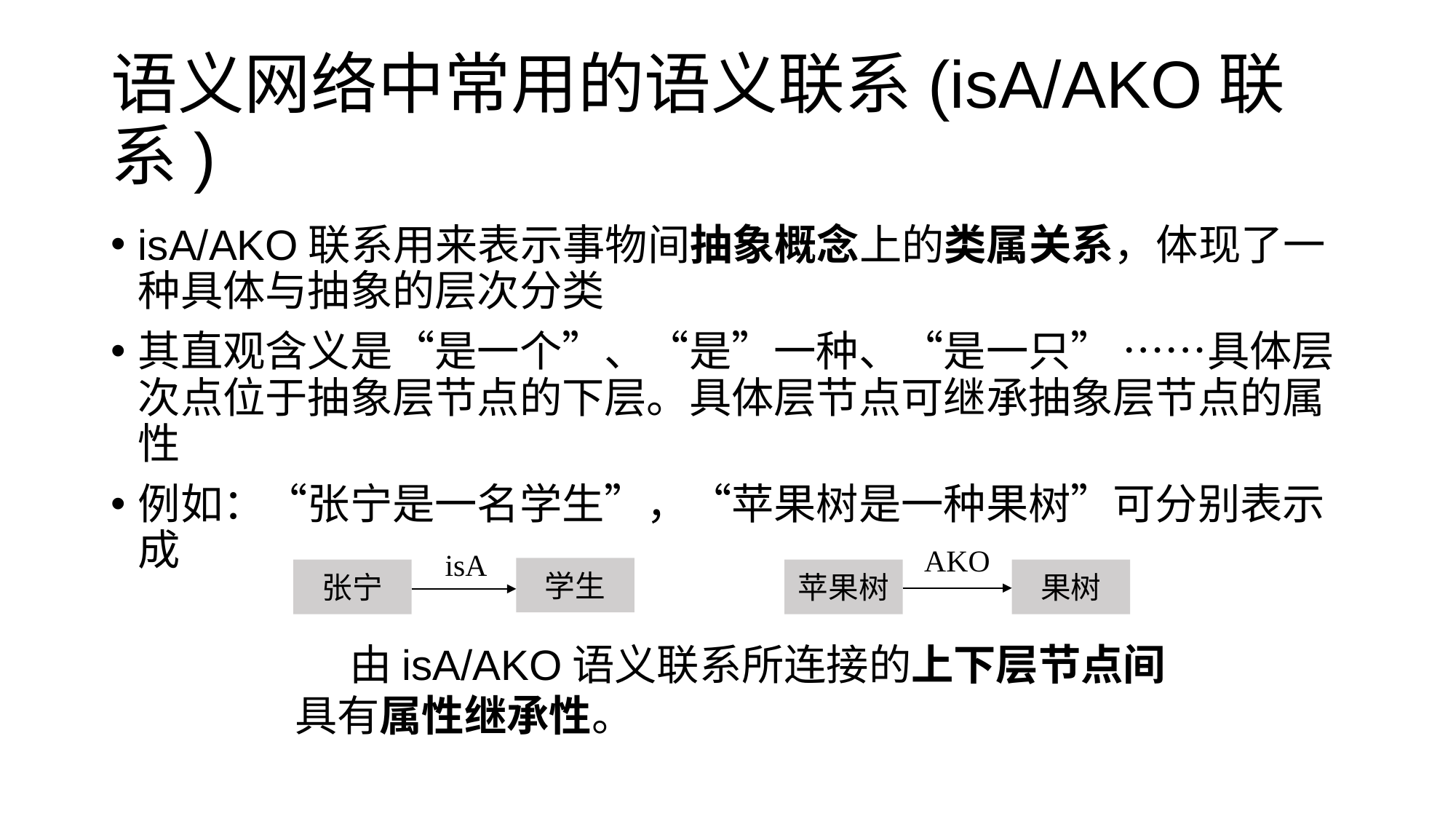

# 语义网络中常用的语义联系(isA/AKO联系)
isA/AKO联系用来表示事物间抽象概念上的类属关系，体现了一种具体与抽象的层次分类
其直观含义是“是一个”、“是”一种、“是一只” ……具体层次点位于抽象层节点的下层。具体层节点可继承抽象层节点的属性
例如：“张宁是一名学生”，“苹果树是一种果树”可分别表示成
AKO
isA
学生
张宁
苹果树
果树

由isA/AKO语义联系所连接的上下层节点间具有属性继承性。